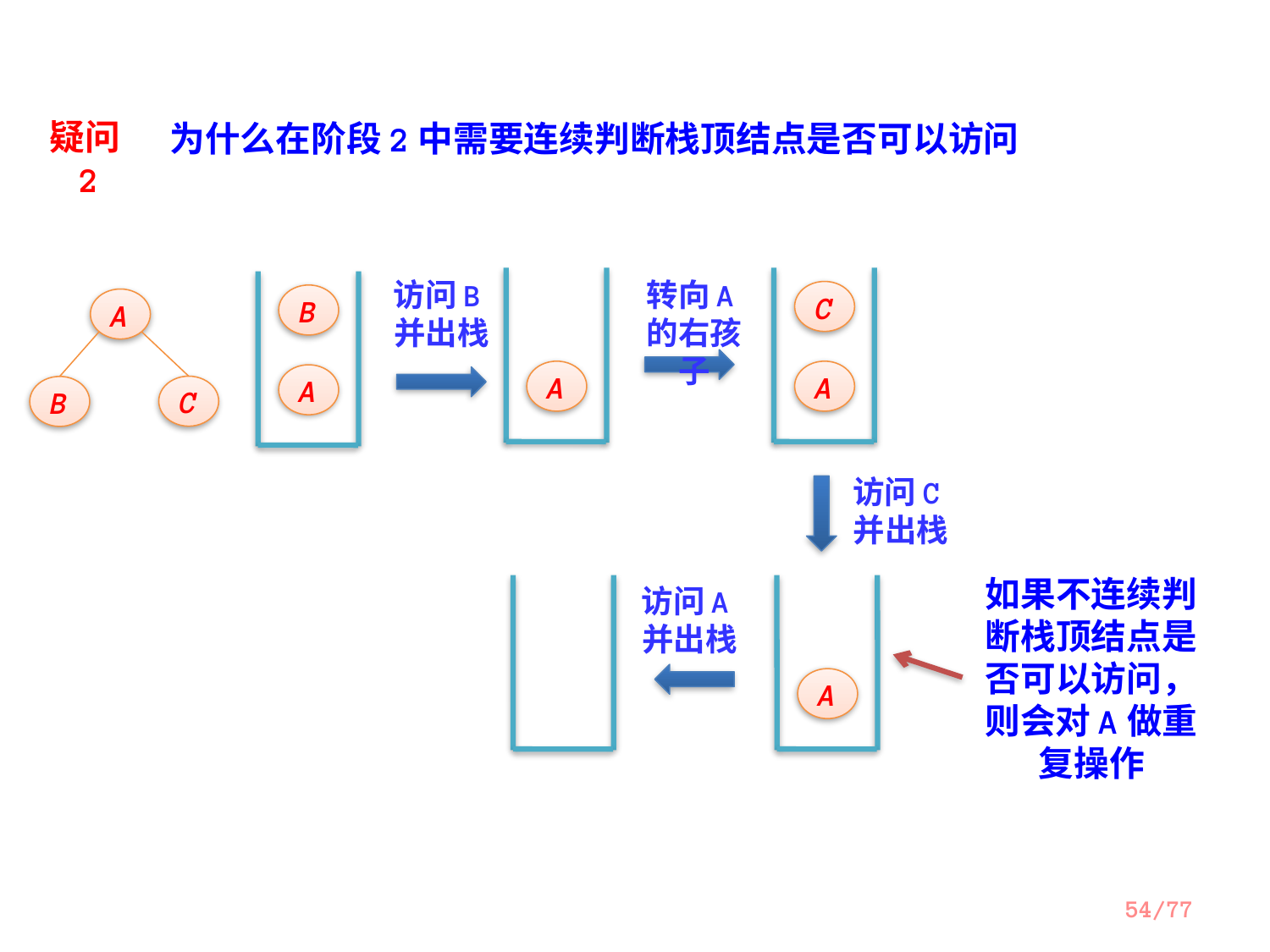

疑问2
为什么在阶段2中需要连续判断栈顶结点是否可以访问

A

C
A

访问B并出栈

转向A的右孩子

B
A

A
C
B
访问C并出栈

如果不连续判断栈顶结点是否可以访问，则会对A做重复操作

访问A并出栈

A

54/77